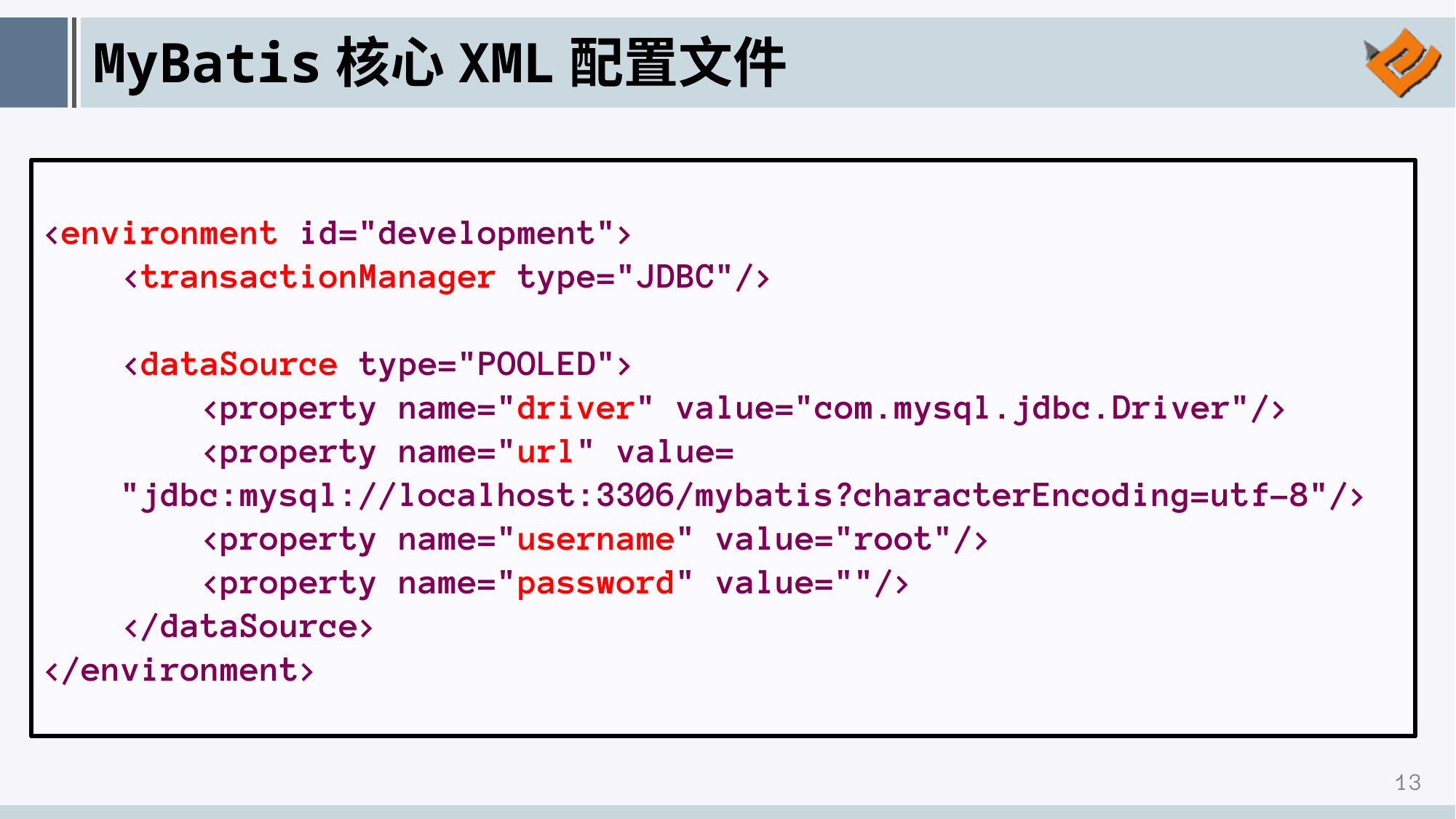

# MyBatis核心XML配置文件

<environment id="development">
    <transactionManager type="JDBC"/>

    <dataSource type="POOLED">
        <property name="driver" value="com.mysql.jdbc.Driver"/>
        <property name="url" value=
    "jdbc:mysql://localhost:3306/mybatis?characterEncoding=utf-8"/>
        <property name="username" value="root"/>
        <property name="password" value=""/>
    </dataSource>
</environment>